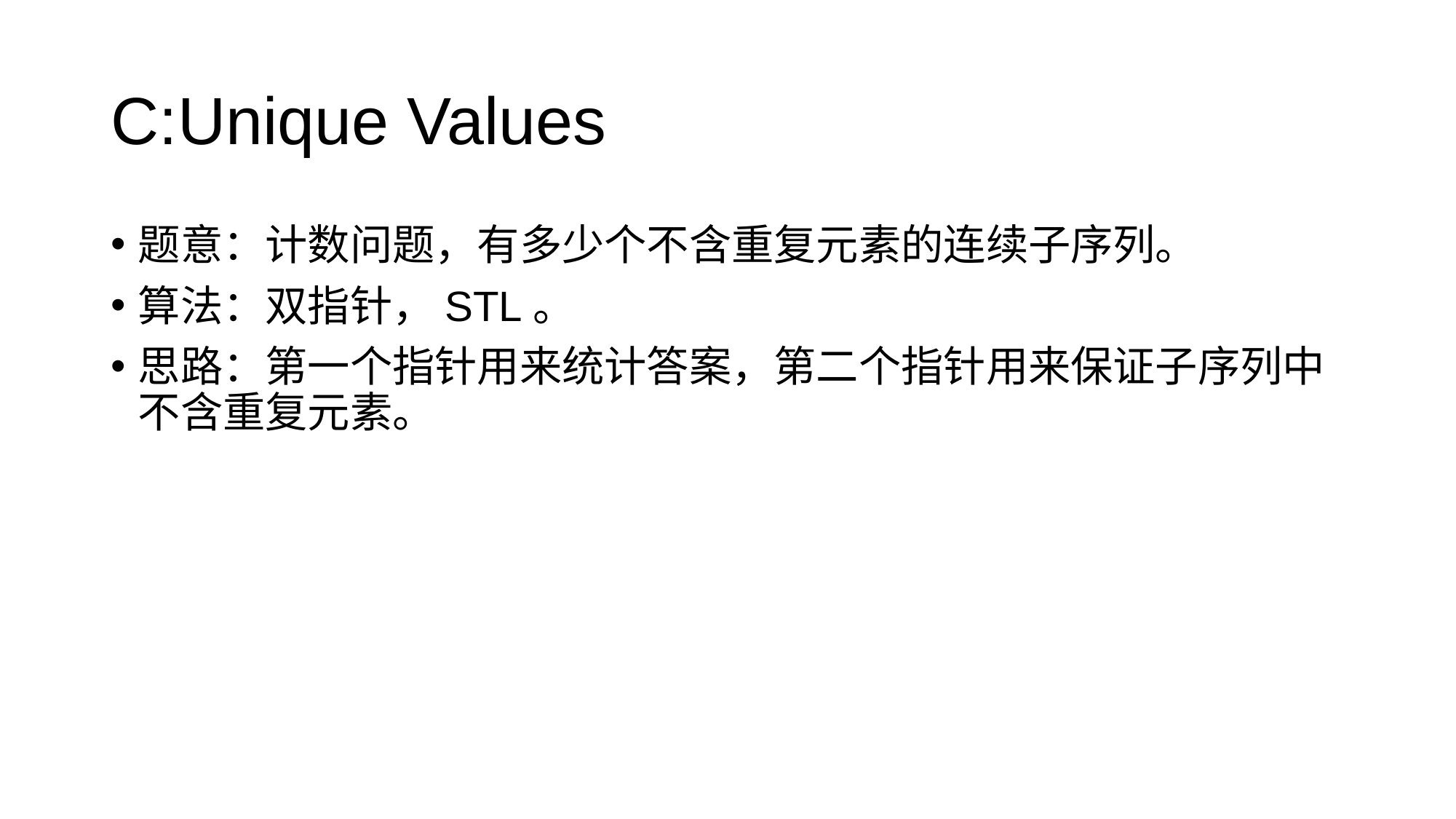

# C:Unique Values
题意：计数问题，有多少个不含重复元素的连续子序列。
算法：双指针，STL。
思路：第一个指针用来统计答案，第二个指针用来保证子序列中不含重复元素。